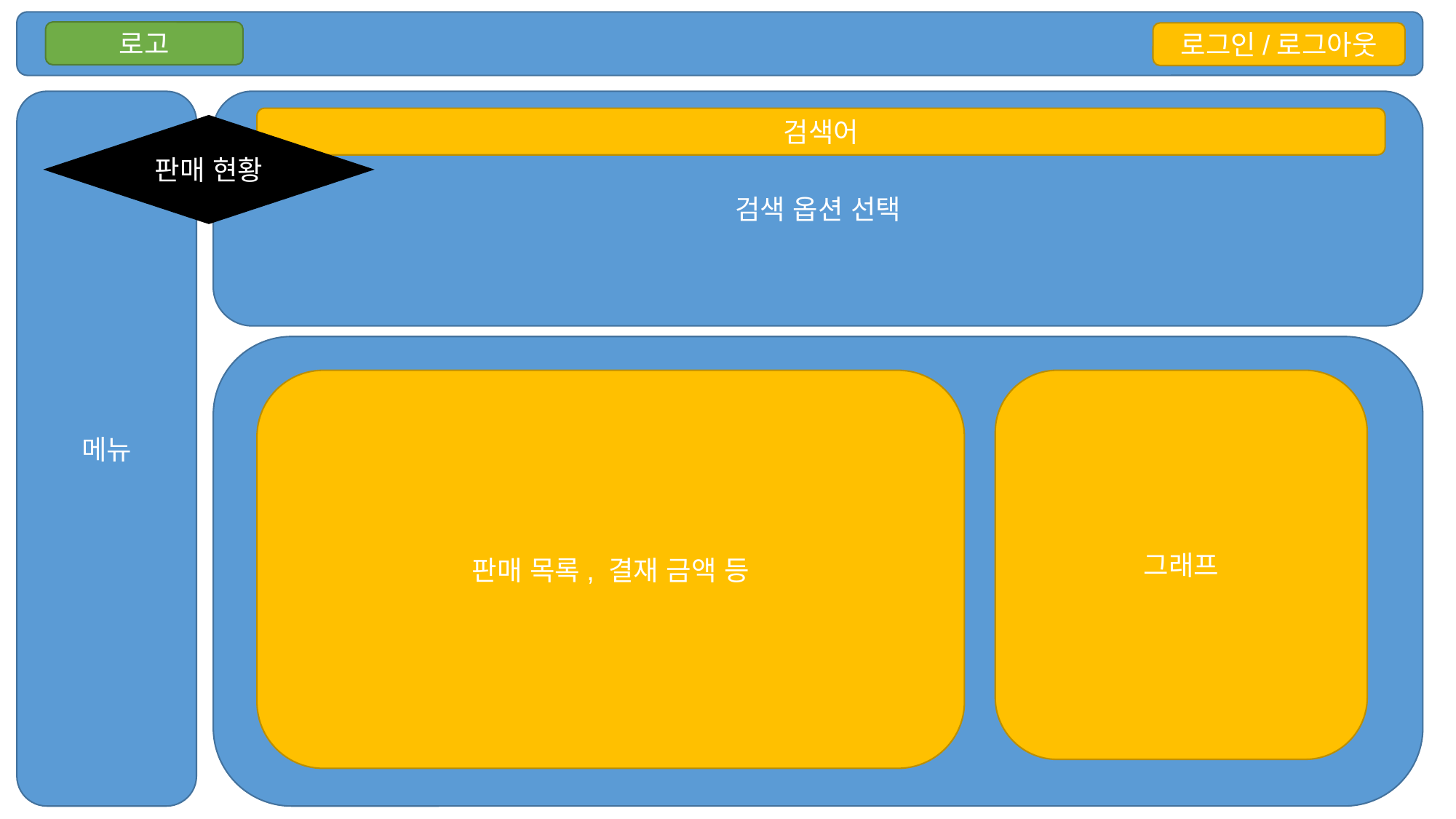

로고
로그인/로그아웃
메뉴
검색 옵션 선택
검색어
판매 현황

판매 목록, 결재 금액 등
그래프